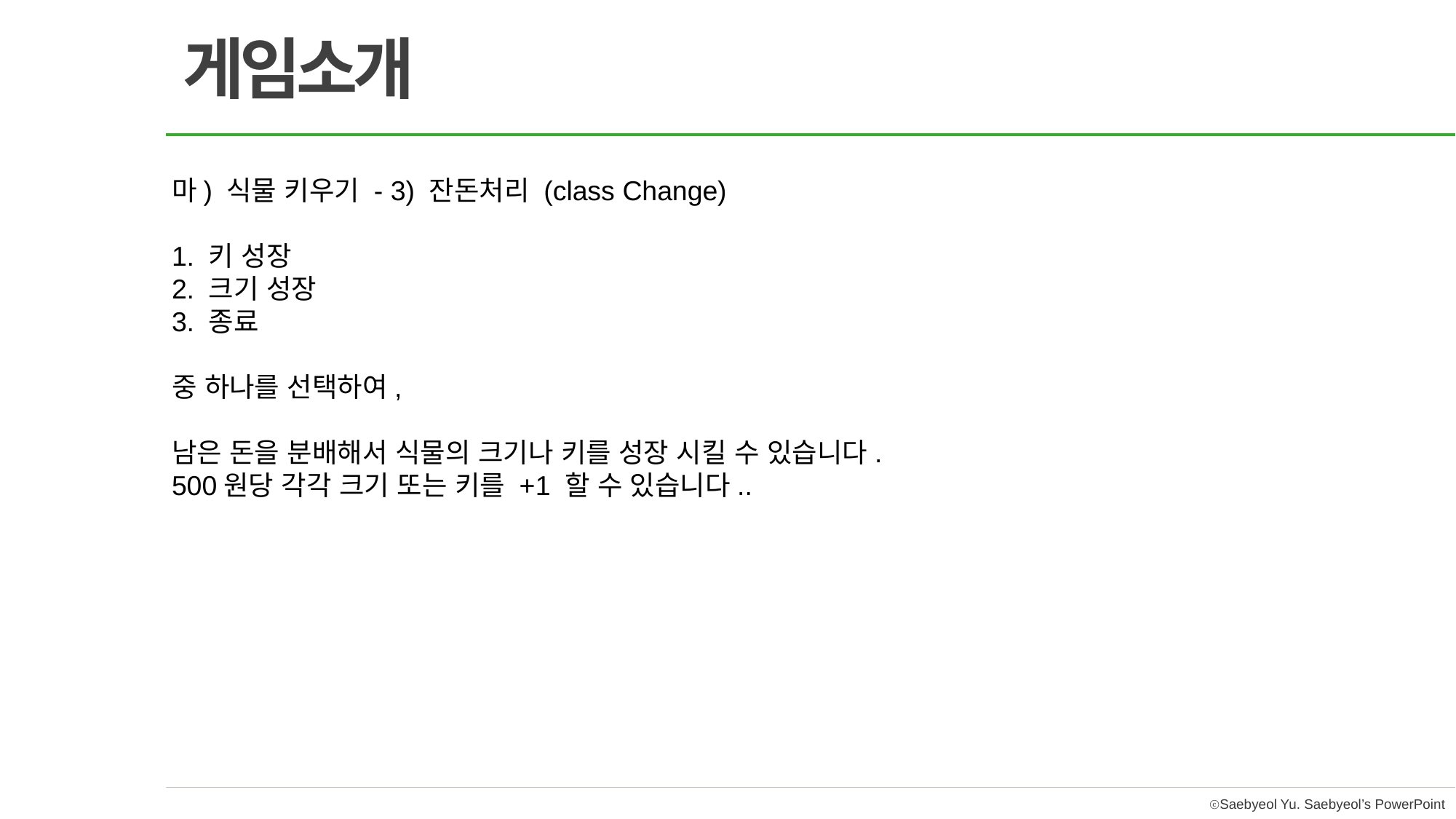

게임소개
마) 식물 키우기 - 3) 잔돈처리 (class Change)

1. 키 성장
2. 크기 성장
3. 종료

중 하나를 선택하여,

남은 돈을 분배해서 식물의 크기나 키를 성장 시킬 수 있습니다.
500원당 각각 크기 또는 키를 +1 할 수 있습니다..